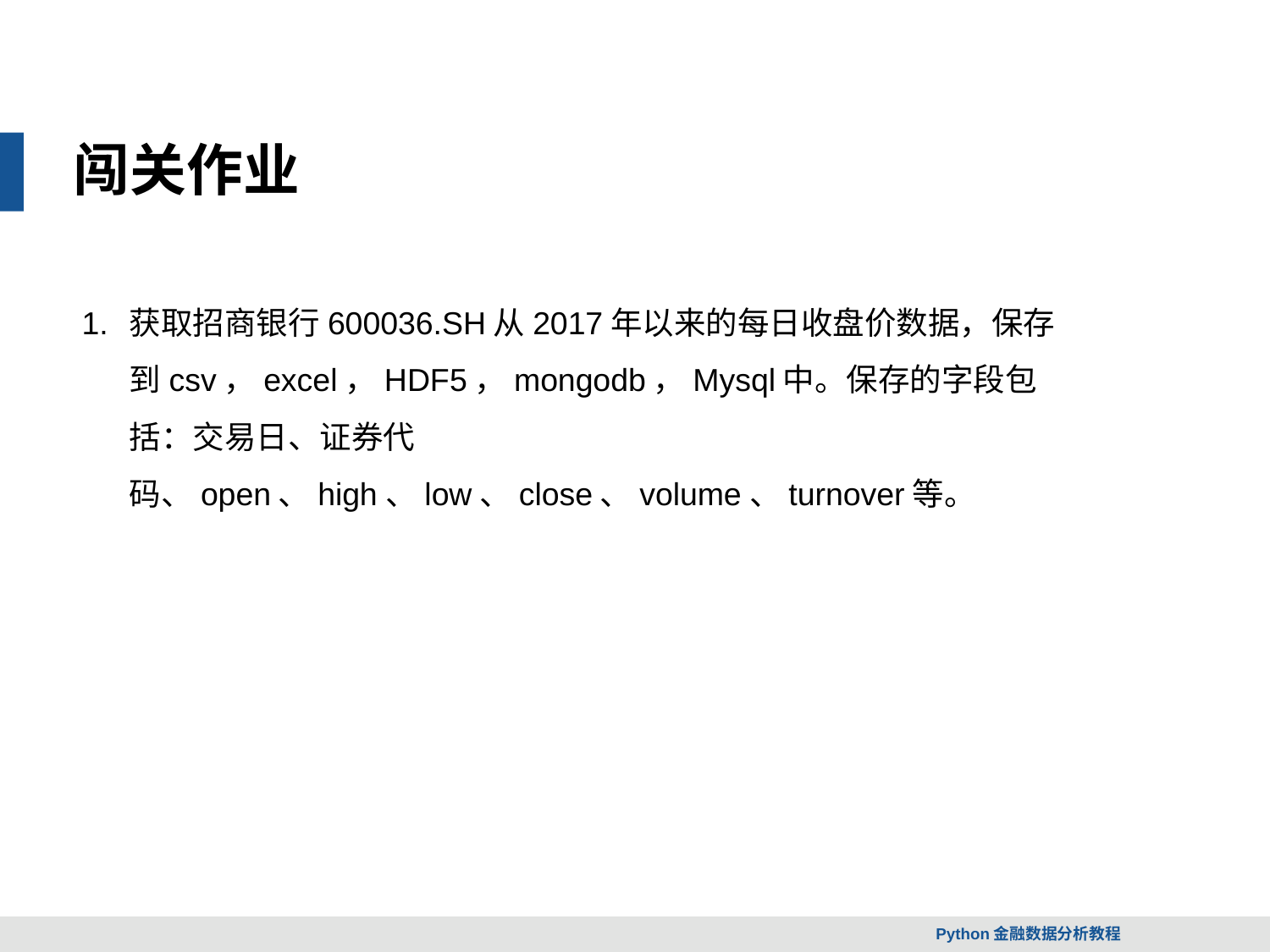

闯关作业
获取招商银行600036.SH从2017年以来的每日收盘价数据，保存到csv，excel，HDF5，mongodb，Mysql中。保存的字段包括：交易日、证券代码、open、high、low、close、volume、turnover等。

Python金融数据分析教程